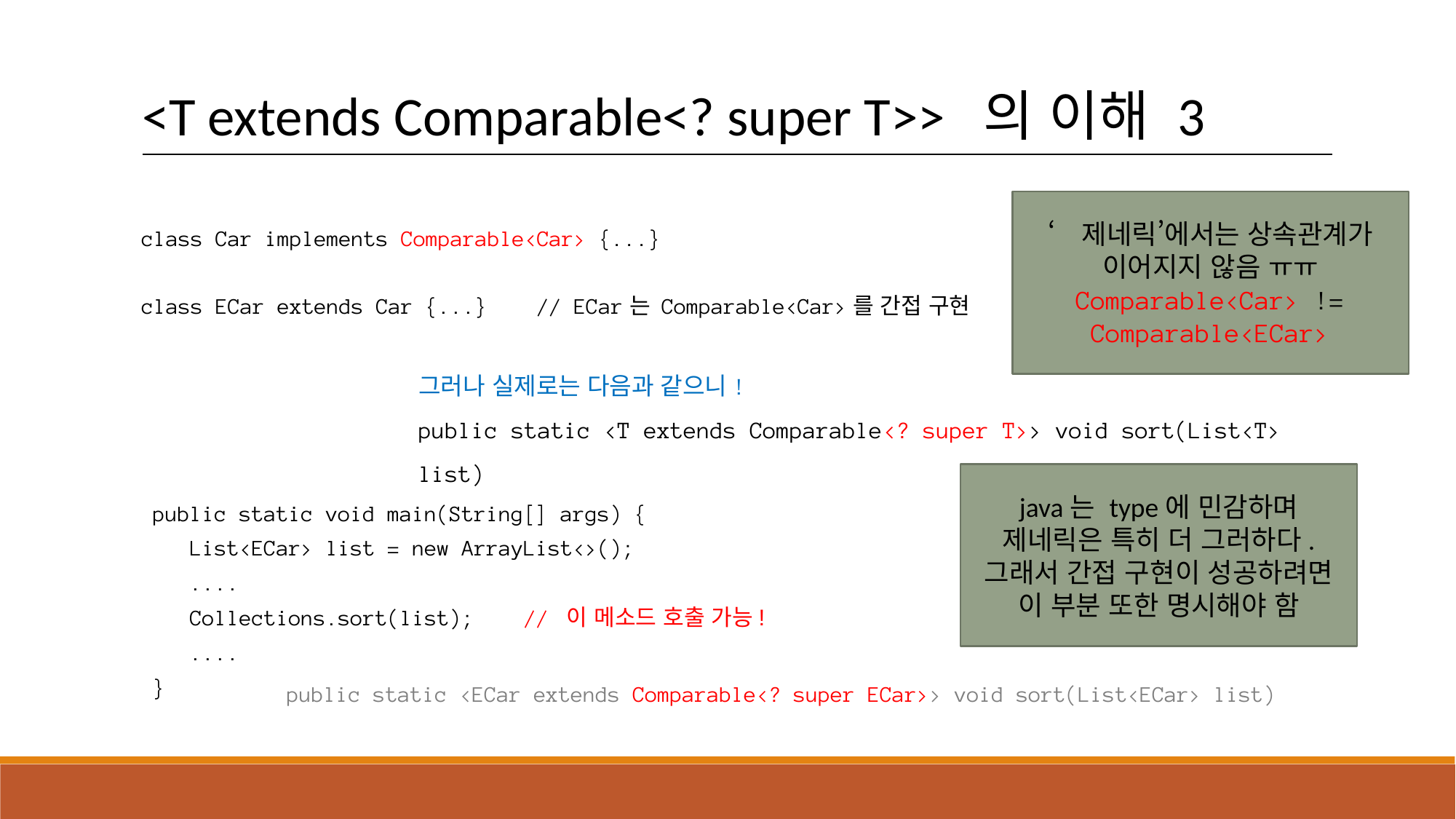

<T extends Comparable<? super T>>  의 이해 3
class Car implements Comparable<Car> {...}
class ECar extends Car {...}    // ECar는 Comparable<Car>를 간접 구현
‘제네릭’에서는 상속관계가 이어지지 않음 ㅠㅠ
Comparable<Car> != Comparable<ECar>
그러나 실제로는 다음과 같으니!
public static <T extends Comparable<? super T>> void sort(List<T> list)
java는 type에 민감하며 제네릭은 특히 더 그러하다.
그래서 간접 구현이 성공하려면
이 부분 또한 명시해야 함
public static void main(String[] args) {
   List<ECar> list = new ArrayList<>();
   ....
   Collections.sort(list);    // 이 메소드 호출 가능!
   ....
}
public static <ECar extends Comparable<? super ECar>> void sort(List<ECar> list)